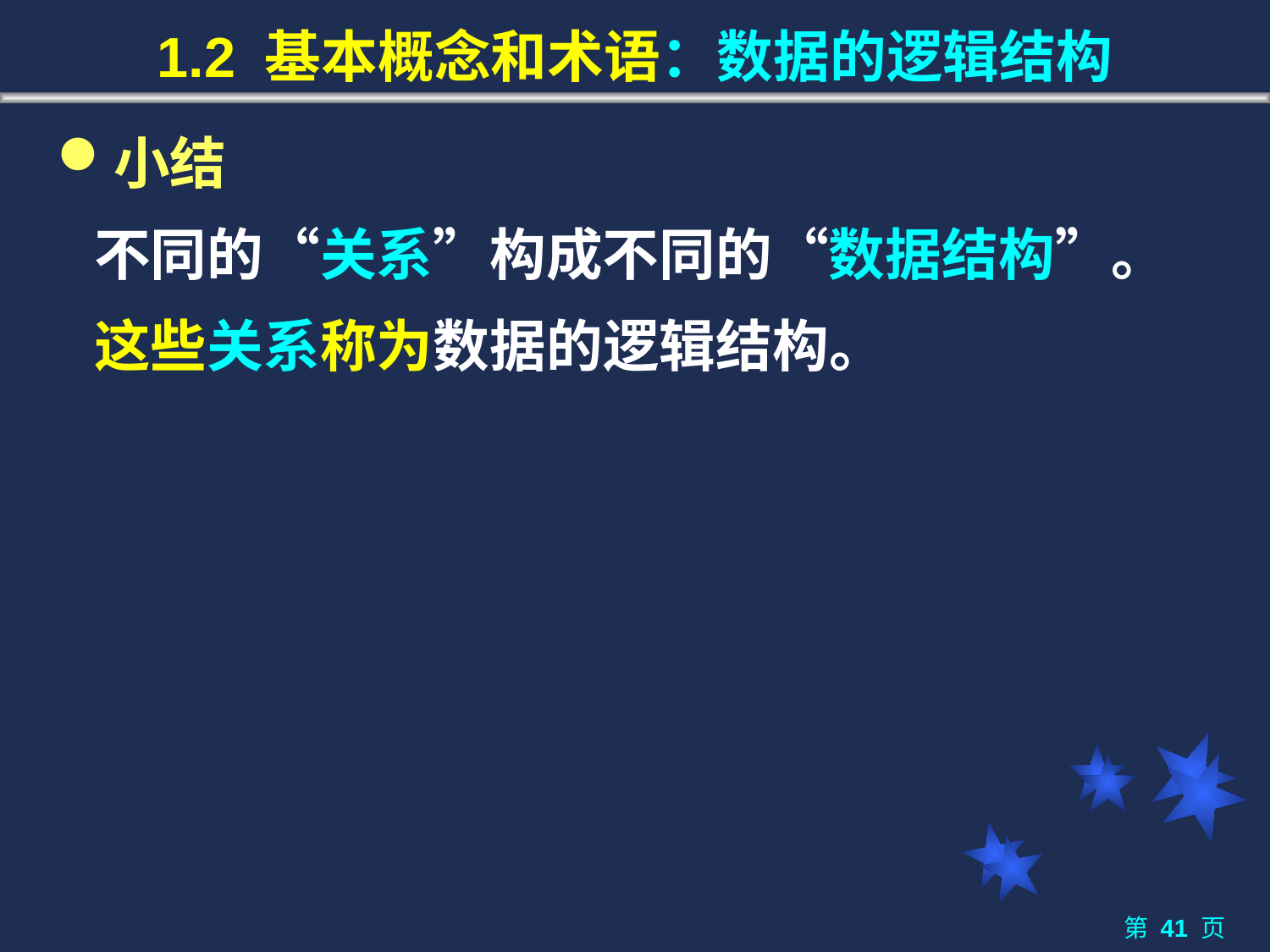

# 1.2 基本概念和术语：数据的逻辑结构
小结
	不同的“关系”构成不同的“数据结构”。
	这些关系称为数据的逻辑结构。
第 41 页